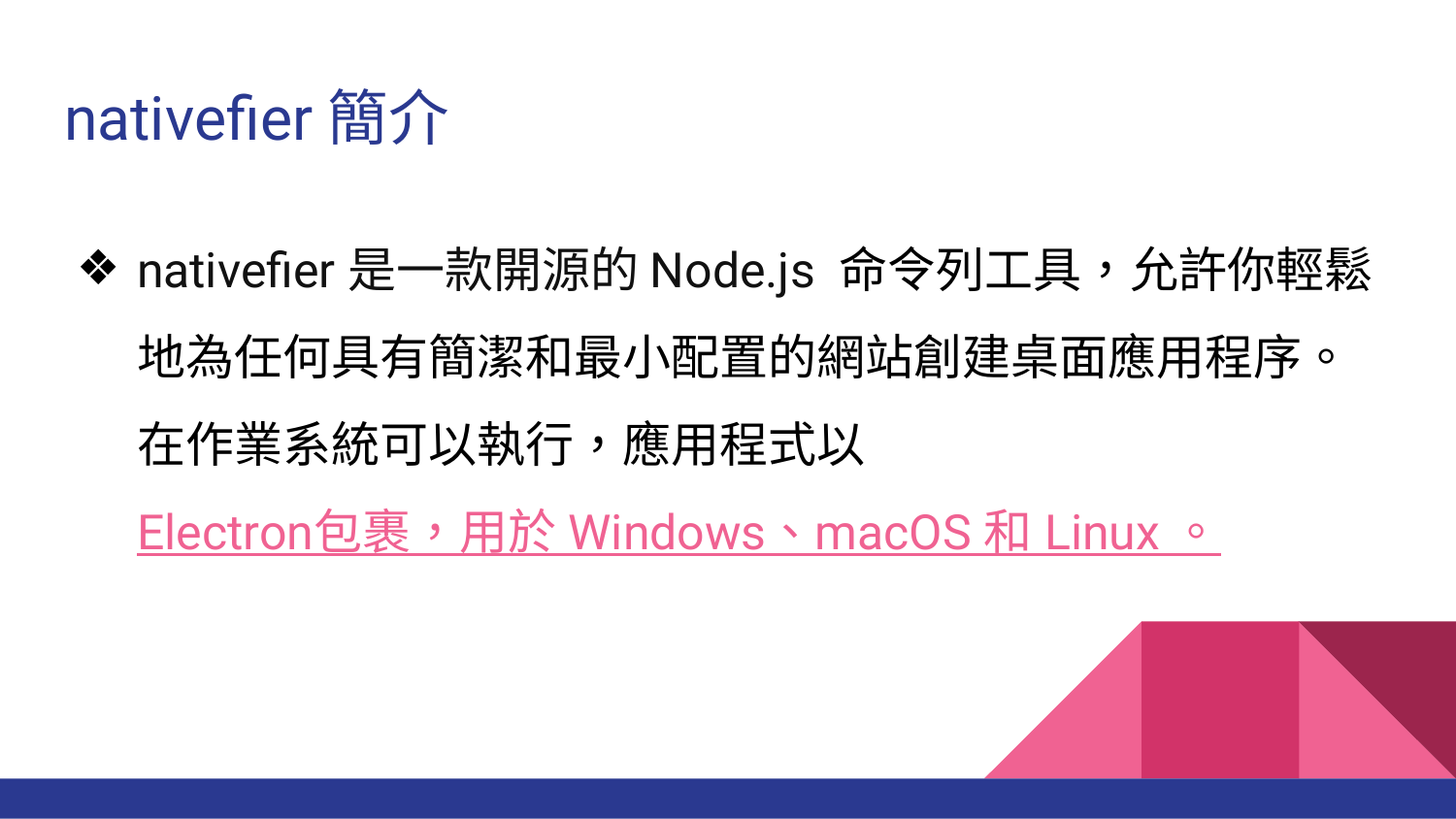

# nativefier簡介
nativefier是一款開源的Node.js 命令列工具，允許你輕鬆地為任何具有簡潔和最小配置的網站創建桌面應用程序。 在作業系統可以執行，應用程式以Electron包裹，用於 Windows、macOS 和 Linux 。